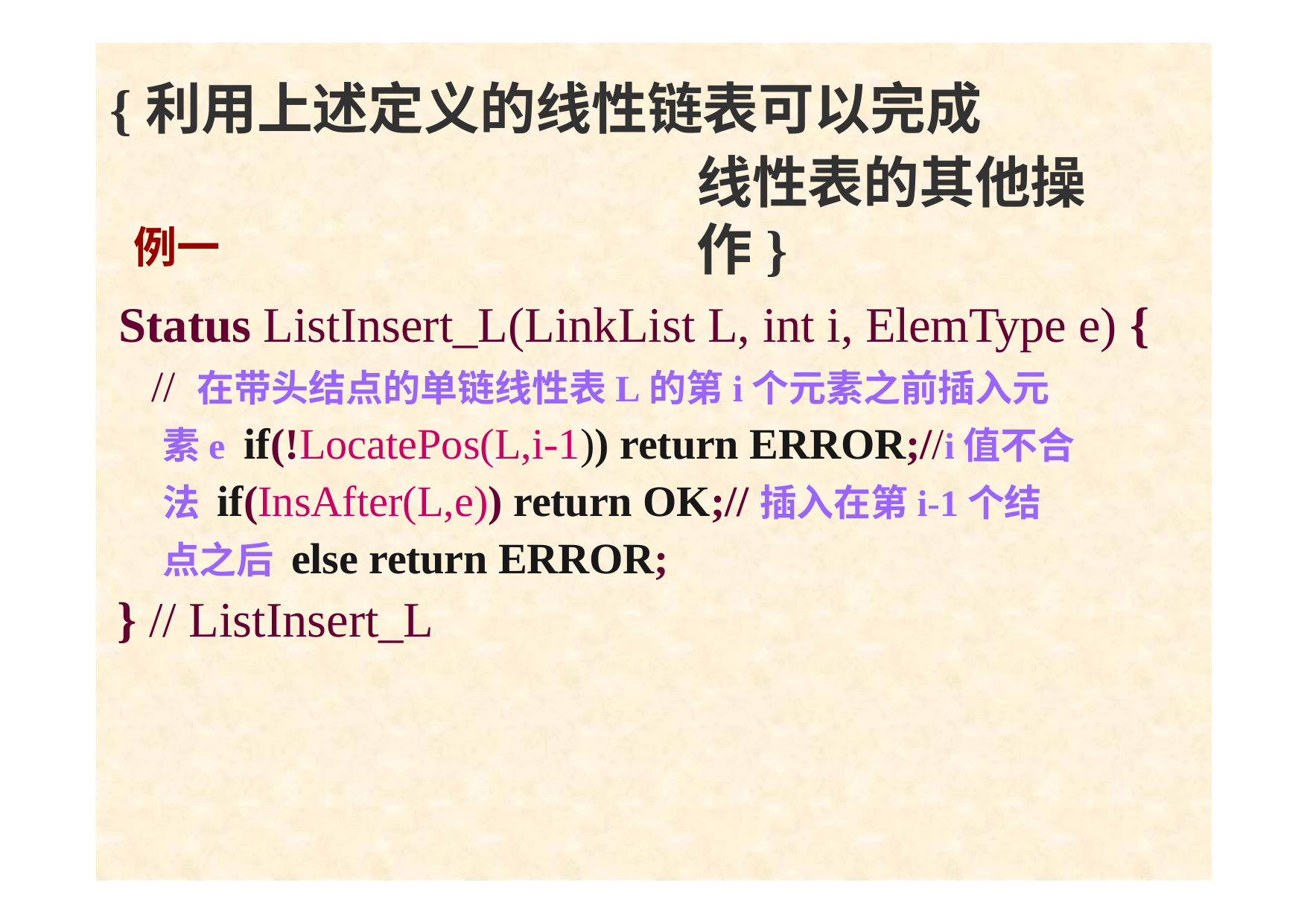

# {利用上述定义的线性链表可以完成
线性表的其他操作}
例一
Status ListInsert_L(LinkList L, int i, ElemType e) {
// 在带头结点的单链线性表L的第i个元素之前插入元素e  if(!LocatePos(L,i-1)) return ERROR;//i值不合法 if(InsAfter(L,e)) return OK;//插入在第i-1个结点之后 else return ERROR;
} // ListInsert_L